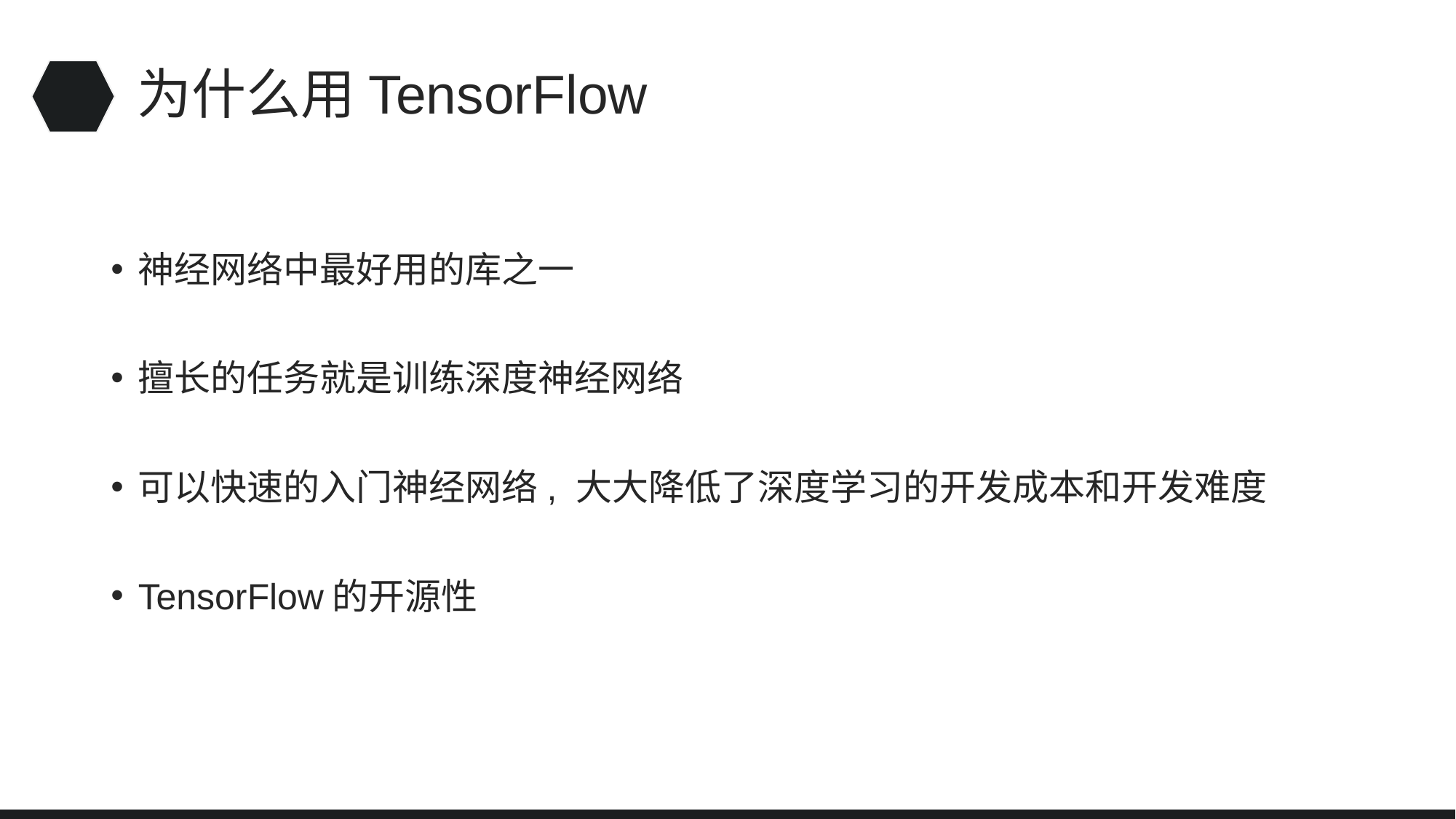

# 为什么用TensorFlow

神经网络中最好用的库之一

擅长的任务就是训练深度神经网络

可以快速的入门神经网络, 大大降低了深度学习的开发成本和开发难度

TensorFlow的开源性